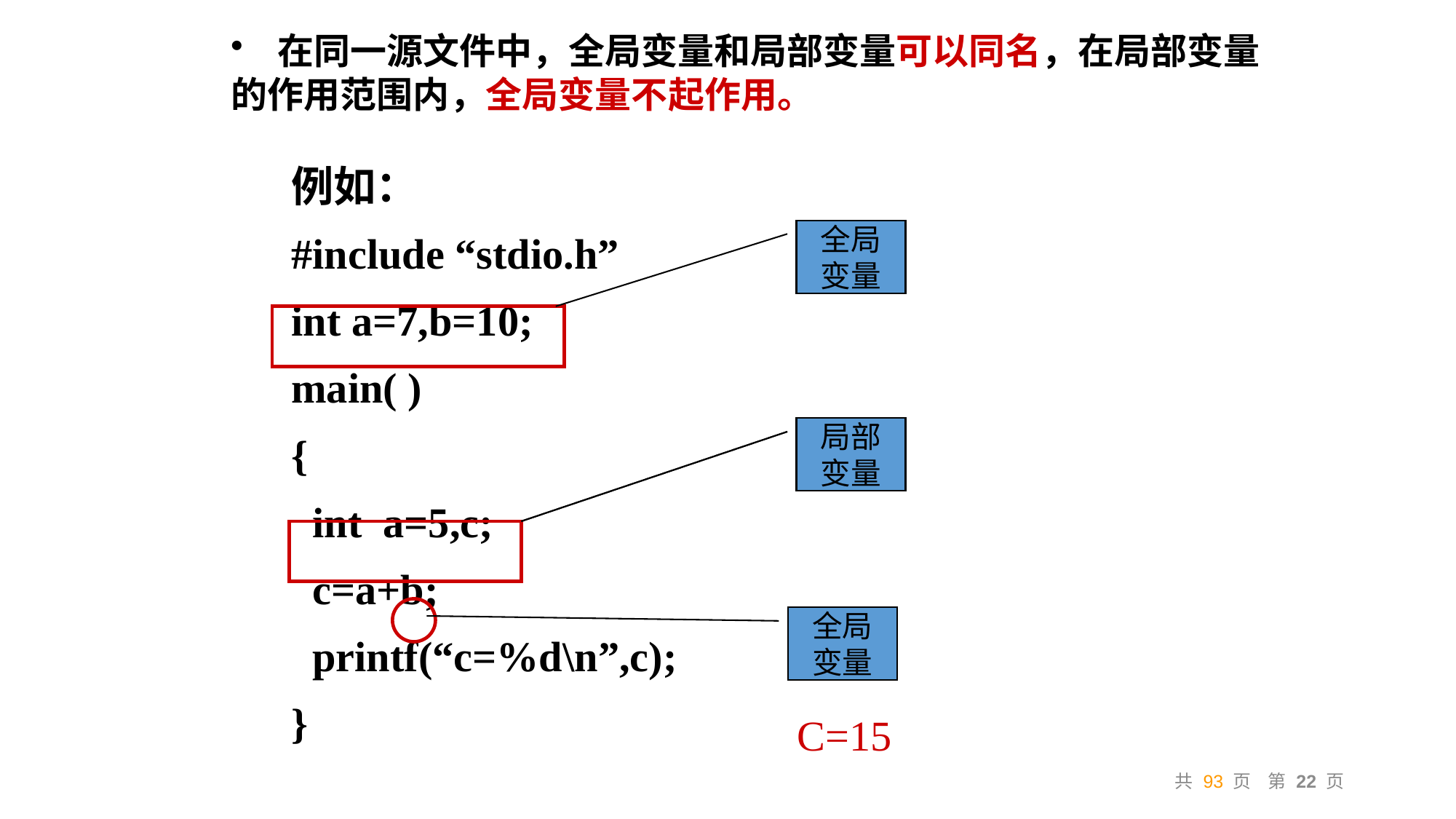

在同一源文件中，全局变量和局部变量可以同名，在局部变量的作用范围内，全局变量不起作用。
例如：
#include “stdio.h”
int a=7,b=10;
main( )
{
  int  a=5,c;
  c=a+b;
  printf(“c=%d\n”,c);
}
全局变量

局布变量
局部变量

全局变量
C=15
共 93 页   第 22 页